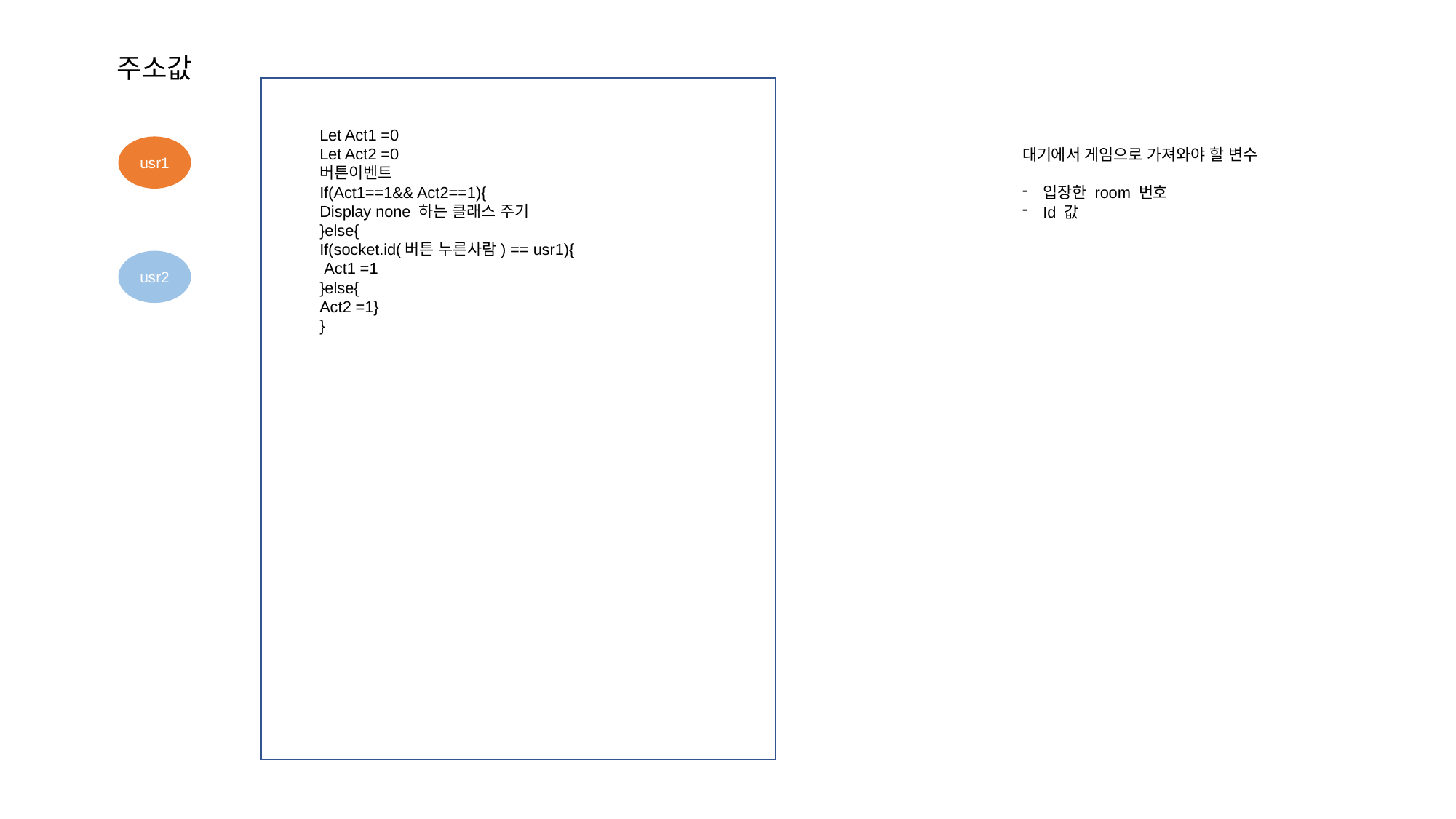

주소값

Let Act1 =0
Let Act2 =0
버튼이벤트
If(Act1==1&& Act2==1){
Display none 하는 클래스 주기
}else{
If(socket.id(버튼 누른사람) == usr1){
 Act1 =1
}else{
Act2 =1}
}
usr1
대기에서 게임으로 가져와야 할 변수

입장한 room 번호
Id 값
usr2